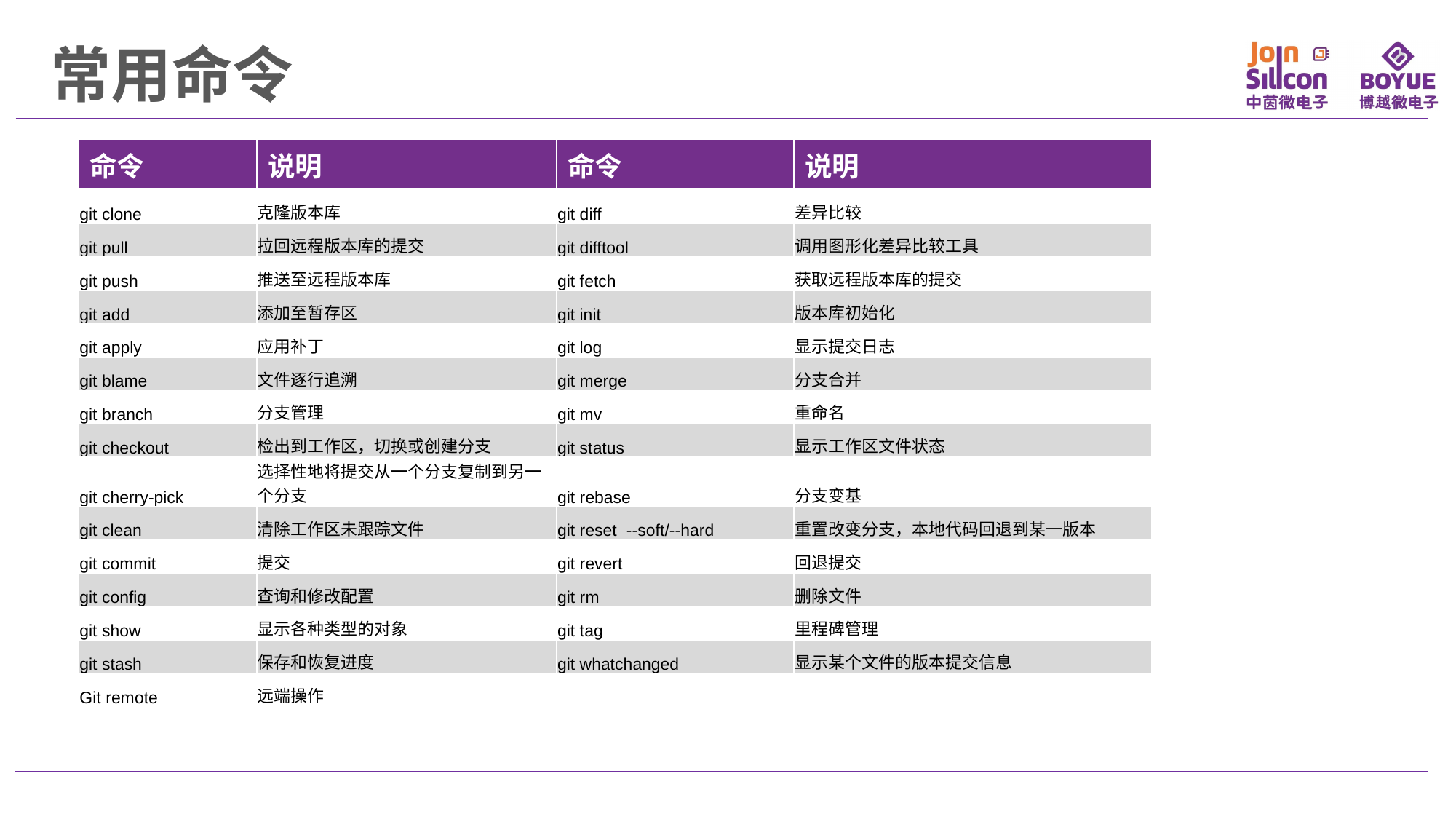

常用命令
| 命令 | 说明 | 命令 | 说明 |
| --- | --- | --- | --- |
| git clone | 克隆版本库 | git diff | 差异比较 |
| git pull | 拉回远程版本库的提交 | git difftool | 调用图形化差异比较工具 |
| git push | 推送至远程版本库 | git fetch | 获取远程版本库的提交 |
| git add | 添加至暂存区 | git init | 版本库初始化 |
| git apply | 应用补丁 | git log | 显示提交日志 |
| git blame | 文件逐行追溯 | git merge | 分支合并 |
| git branch | 分支管理 | git mv | 重命名 |
| git checkout | 检出到工作区，切换或创建分支 | git status | 显示工作区文件状态 |
| git cherry-pick | 选择性地将提交从一个分支复制到另一个分支 | git rebase | 分支变基 |
| git clean | 清除工作区未跟踪文件 | git reset --soft/--hard | 重置改变分支，本地代码回退到某一版本 |
| git commit | 提交 | git revert | 回退提交 |
| git config | 查询和修改配置 | git rm | 删除文件 |
| git show | 显示各种类型的对象 | git tag | 里程碑管理 |
| git stash | 保存和恢复进度 | git whatchanged | 显示某个文件的版本提交信息 |
| Git remote | 远端操作 |  |  |